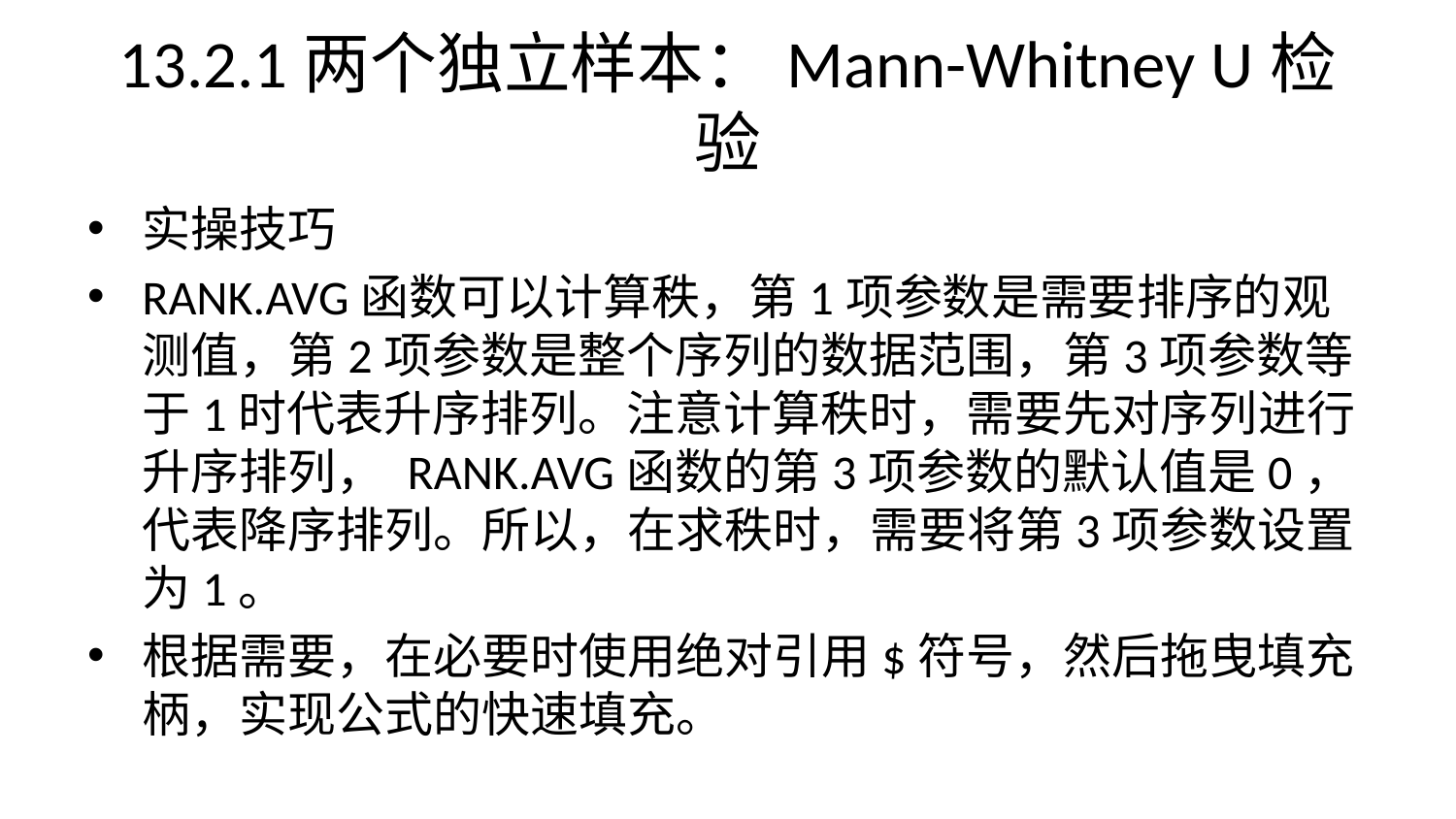

# 13.2.1两个独立样本：Mann-Whitney U检验
实操技巧
RANK.AVG函数可以计算秩，第1项参数是需要排序的观测值，第2项参数是整个序列的数据范围，第3项参数等于1时代表升序排列。注意计算秩时，需要先对序列进行升序排列， RANK.AVG函数的第3项参数的默认值是0，代表降序排列。所以，在求秩时，需要将第3项参数设置为1。
根据需要，在必要时使用绝对引用$符号，然后拖曳填充柄，实现公式的快速填充。